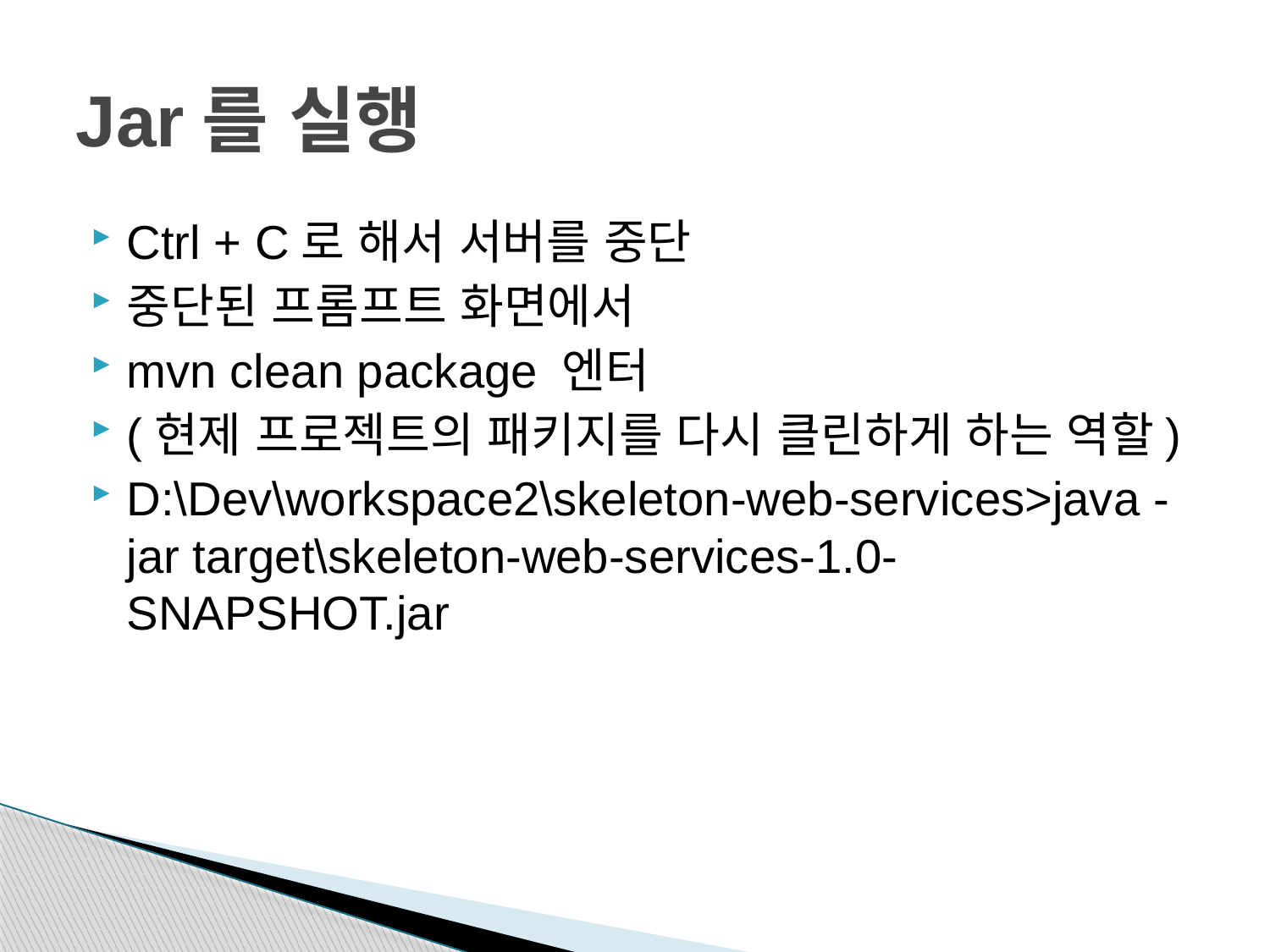

# Jar를 실행
Ctrl + C로 해서 서버를 중단
중단된 프롬프트 화면에서
mvn clean package 엔터
(현제 프로젝트의 패키지를 다시 클린하게 하는 역할)
D:\Dev\workspace2\skeleton-web-services>java -jar target\skeleton-web-services-1.0-SNAPSHOT.jar